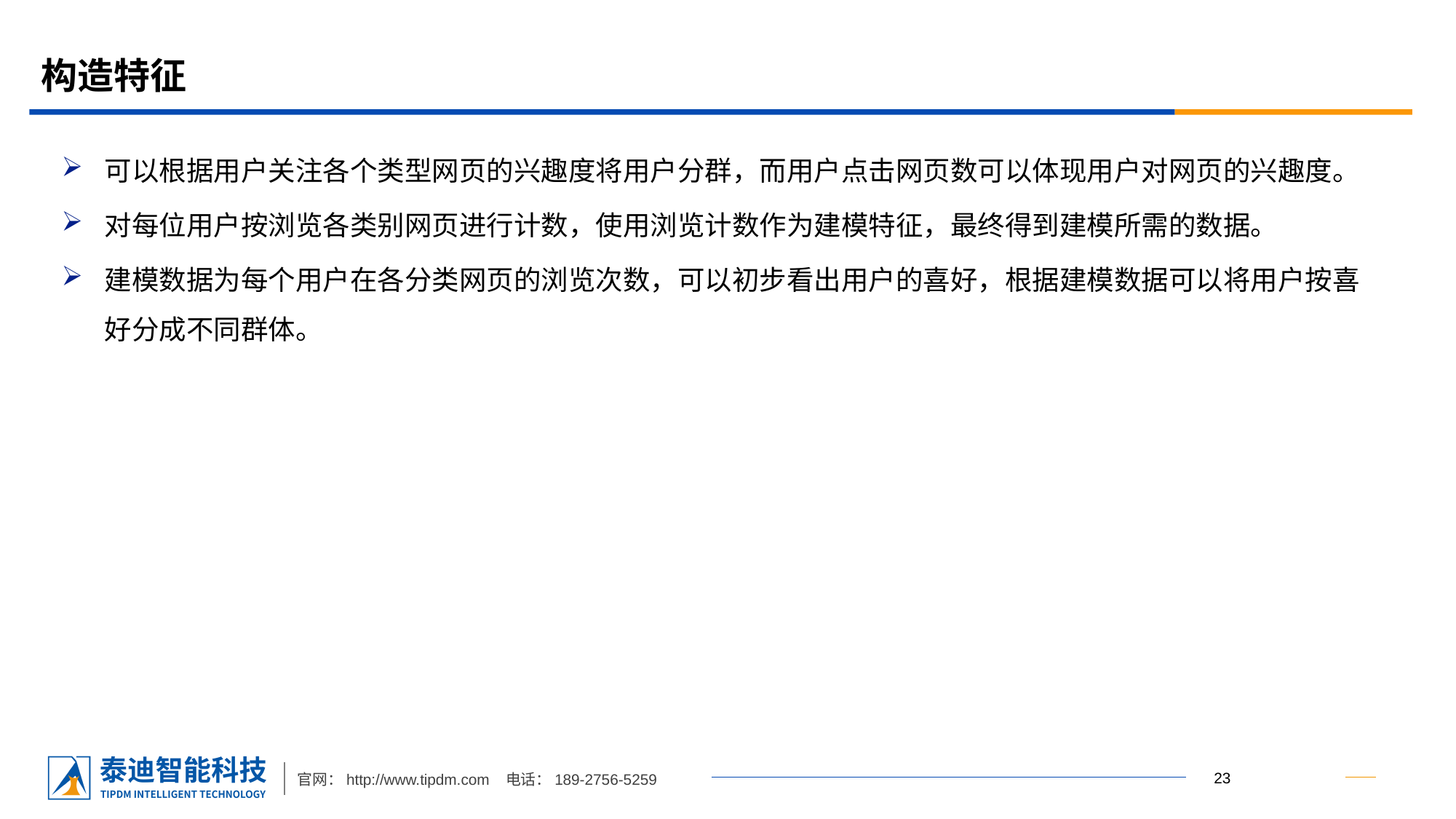

# 构造特征
可以根据用户关注各个类型网页的兴趣度将用户分群，而用户点击网页数可以体现用户对网页的兴趣度。
对每位用户按浏览各类别网页进行计数，使用浏览计数作为建模特征，最终得到建模所需的数据。
建模数据为每个用户在各分类网页的浏览次数，可以初步看出用户的喜好，根据建模数据可以将用户按喜好分成不同群体。